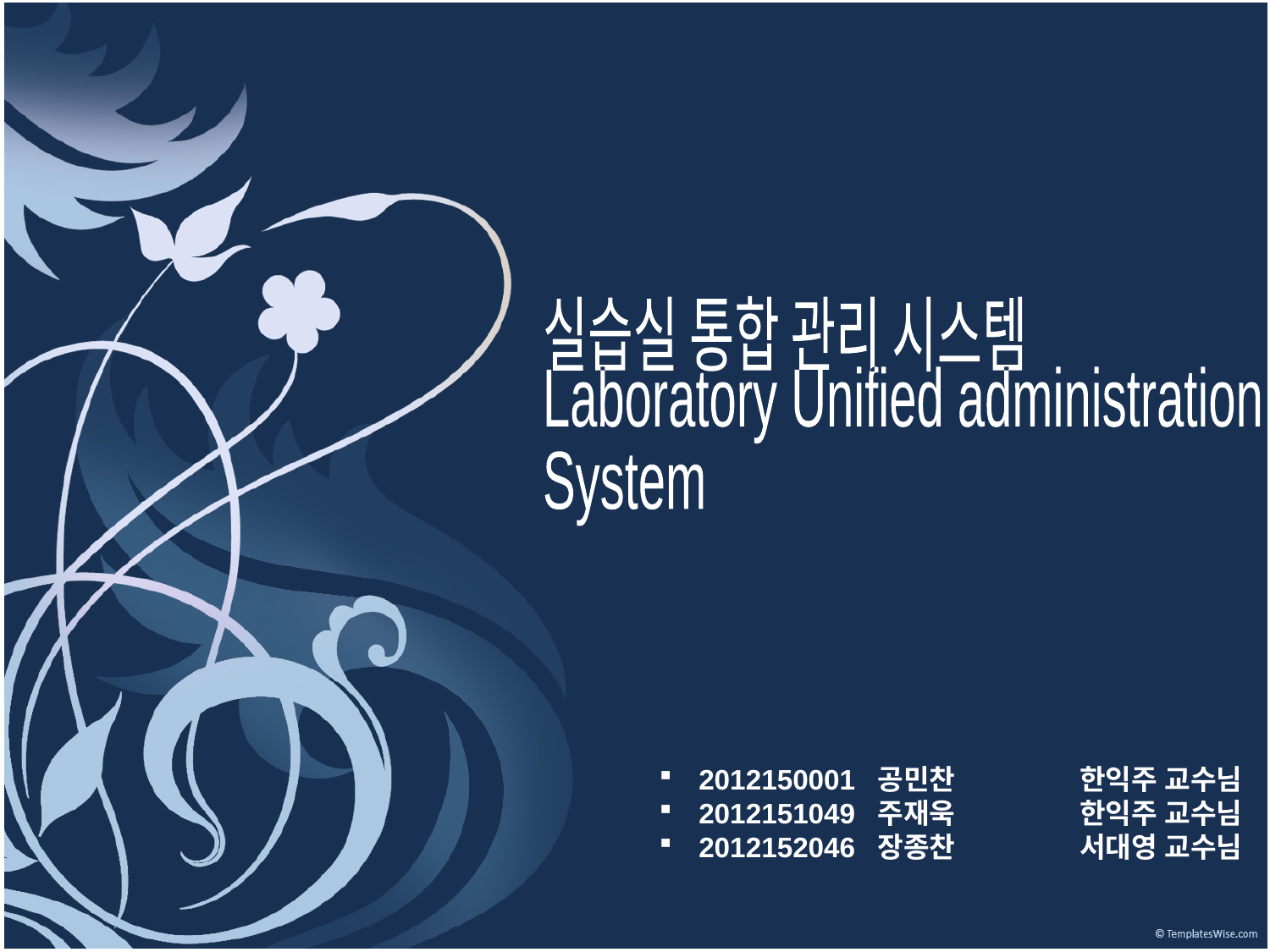

실습실 통합 관리 시스템
Laboratory Unified administration
System
2012150001  공민찬	한익주 교수님
2012151049  주재욱	한익주 교수님
2012152046  장종찬	서대영 교수님